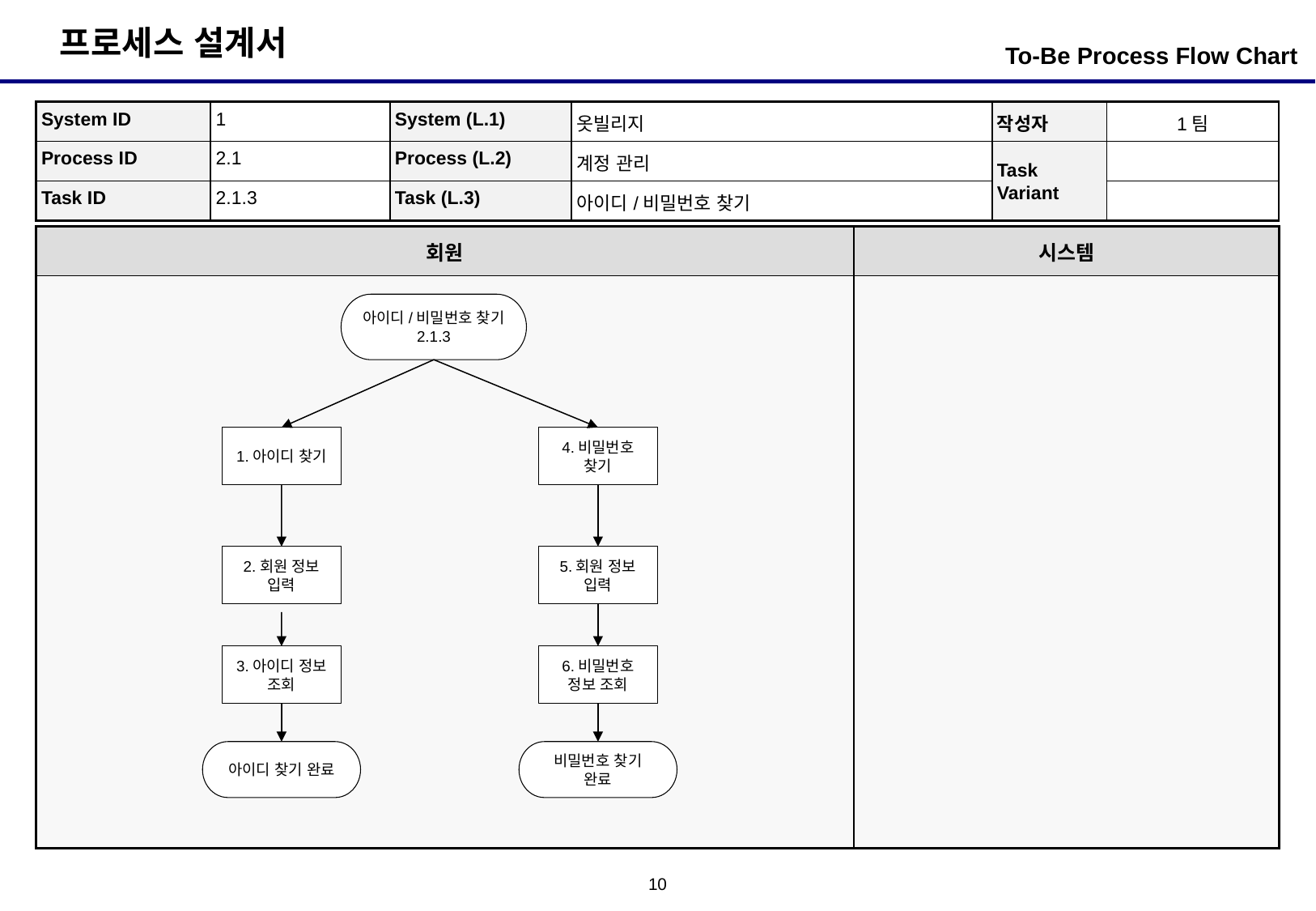

To-Be Process Flow Chart
| System ID | 1 | System (L.1) | 옷빌리지 | 작성자 | 1팀 |
| --- | --- | --- | --- | --- | --- |
| Process ID | 2.1 | Process (L.2) | 계정 관리 | Task Variant |  |
| Task ID | 2.1.3 | Task (L.3) | 아이디/비밀번호 찾기 |  |  |
| 회원 | 시스템 |
| --- | --- |
|  |  |
아이디/비밀번호 찾기
2.1.3
1.아이디 찾기
4.비밀번호 찾기
2.회원 정보 입력
5.회원 정보 입력
3.아이디 정보 조회
6.비밀번호 정보 조회
아이디 찾기 완료
비밀번호 찾기 완료